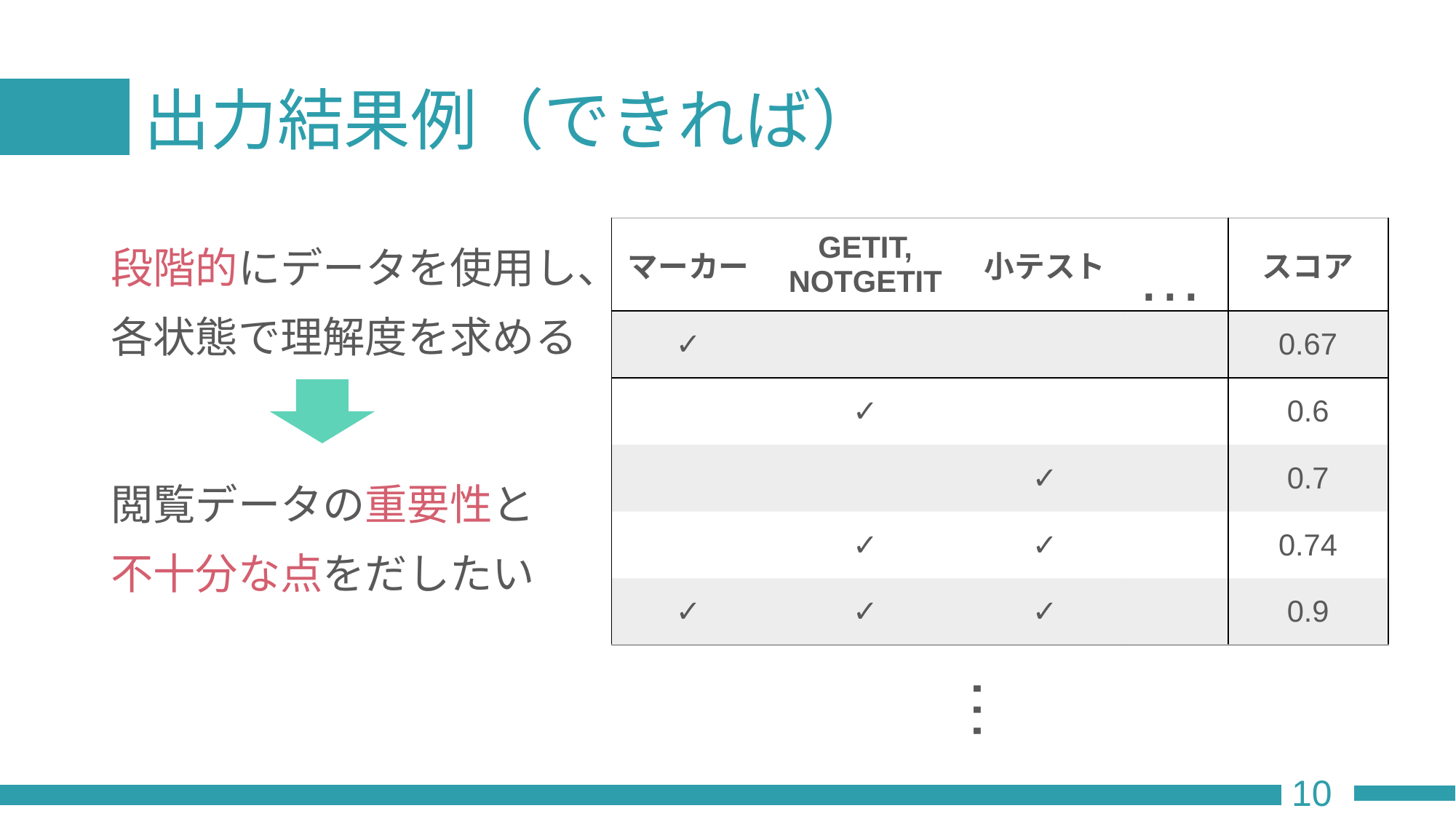

# 出力結果例（できれば）

| マーカー | GETIT, NOTGETIT | 小テスト |  | スコア |
| --- | --- | --- | --- | --- |
| ✓ |  |  |  | 0.67 |
|  | ✓ |  |  | 0.6 |
|  |  | ✓ |  | 0.7 |
|  | ✓ | ✓ |  | 0.74 |
| ✓ | ✓ | ✓ |  | 0.9 |
段階的にデータを使用し、各状態で理解度を求める

閲覧データの重要性と　不十分な点をだしたい
…

…
10